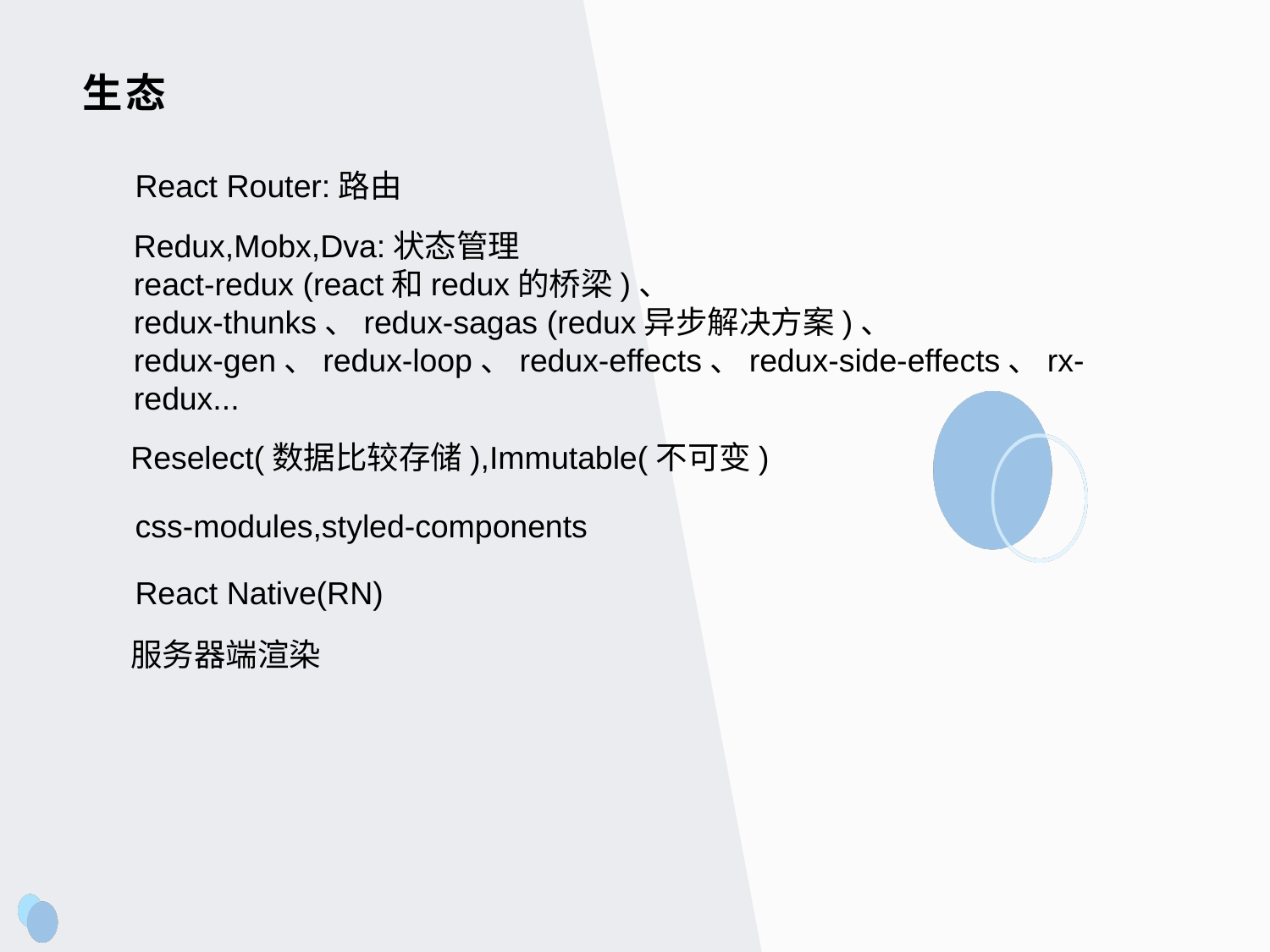

# 生态
React Router:路由
Redux,Mobx,Dva:状态管理
react-redux (react和redux的桥梁)、
redux-thunks、redux-sagas (redux异步解决方案)、
redux-gen、redux-loop、redux-effects、redux-side-effects、rx-redux...
Reselect(数据比较存储),Immutable(不可变)
css-modules,styled-components
React Native(RN)
服务器端渲染